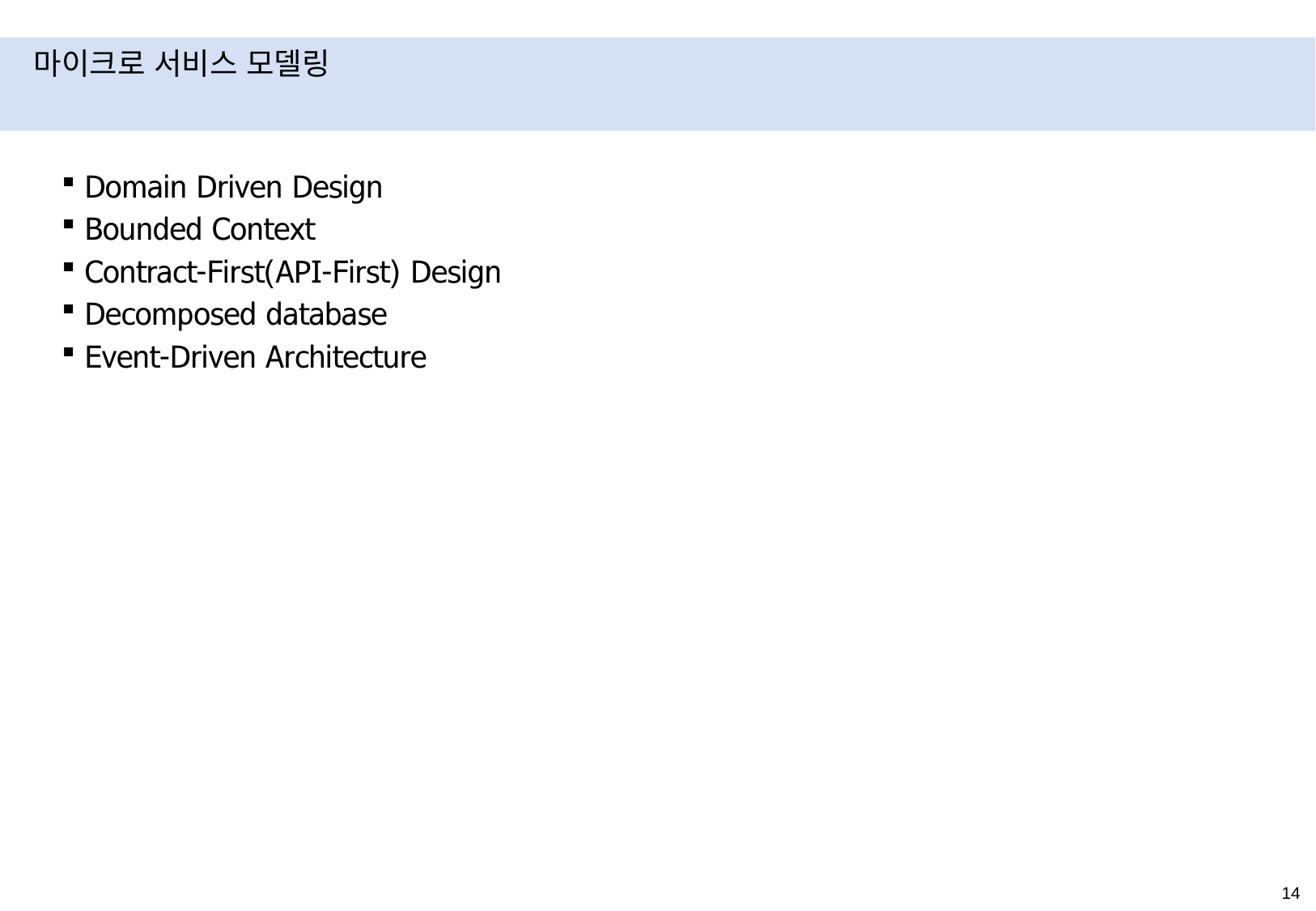

# 마이크로 서비스 모델링
Domain Driven Design
Bounded Context
Contract-First(API-First) Design
Decomposed database
Event-Driven Architecture